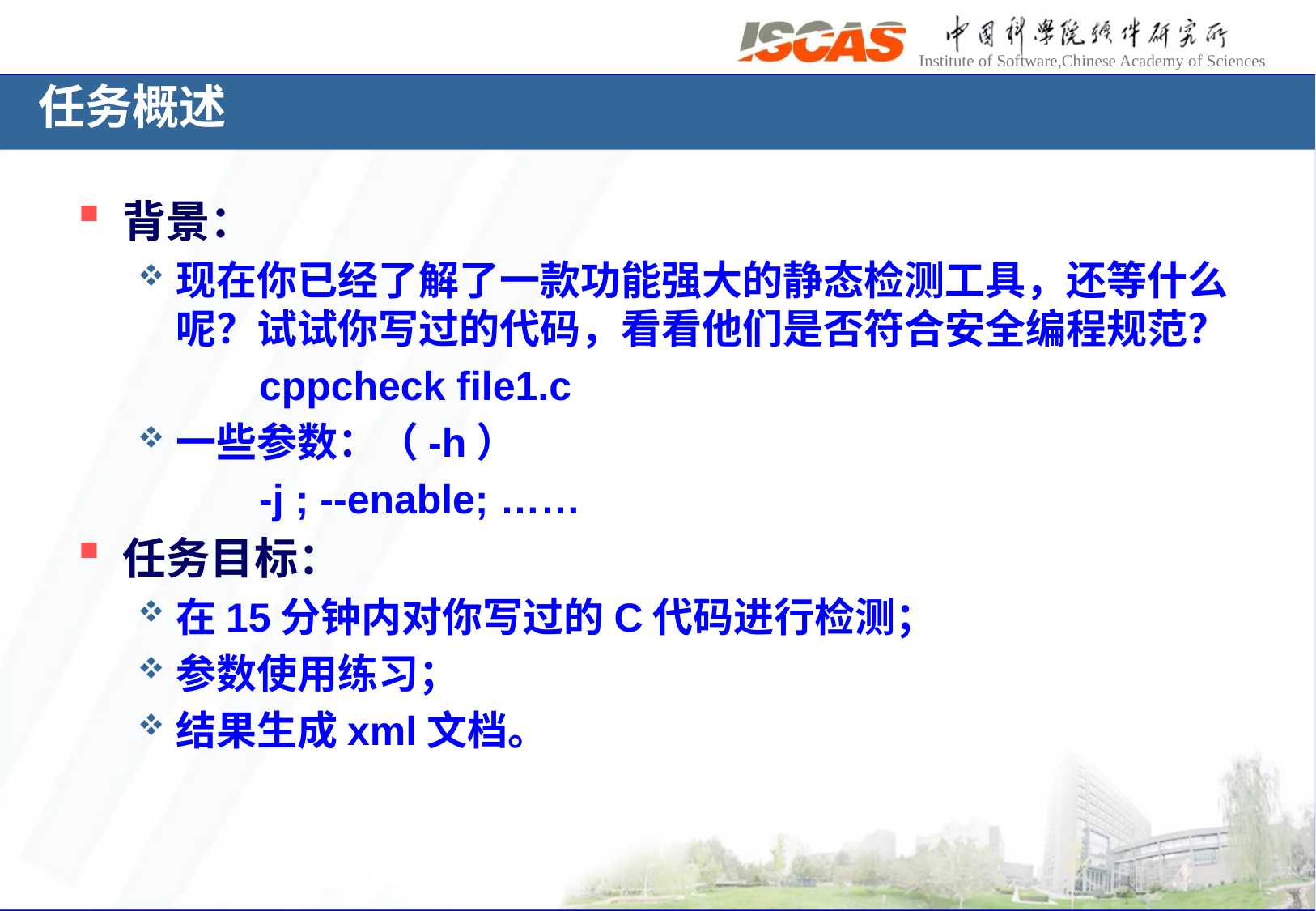

# 任务概述
背景：
现在你已经了解了一款功能强大的静态检测工具，还等什么呢？试试你写过的代码，看看他们是否符合安全编程规范？
	cppcheck file1.c
一些参数：（-h）
	-j ; --enable; ……
任务目标：
在15分钟内对你写过的C代码进行检测；
参数使用练习；
结果生成xml文档。